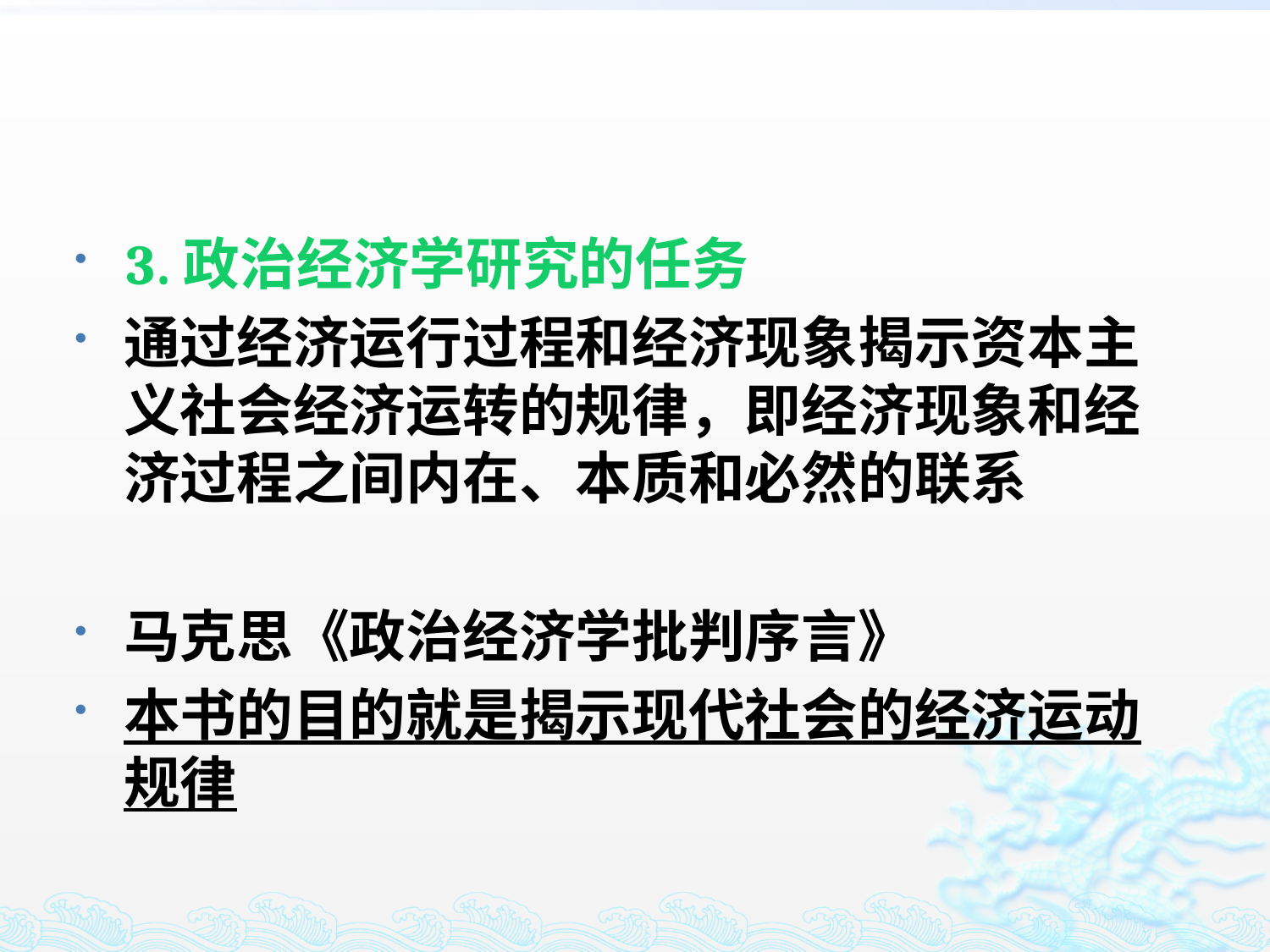

3.政治经济学研究的任务
通过经济运行过程和经济现象揭示资本主义社会经济运转的规律，即经济现象和经济过程之间内在、本质和必然的联系

马克思《政治经济学批判序言》
本书的目的就是揭示现代社会的经济运动规律